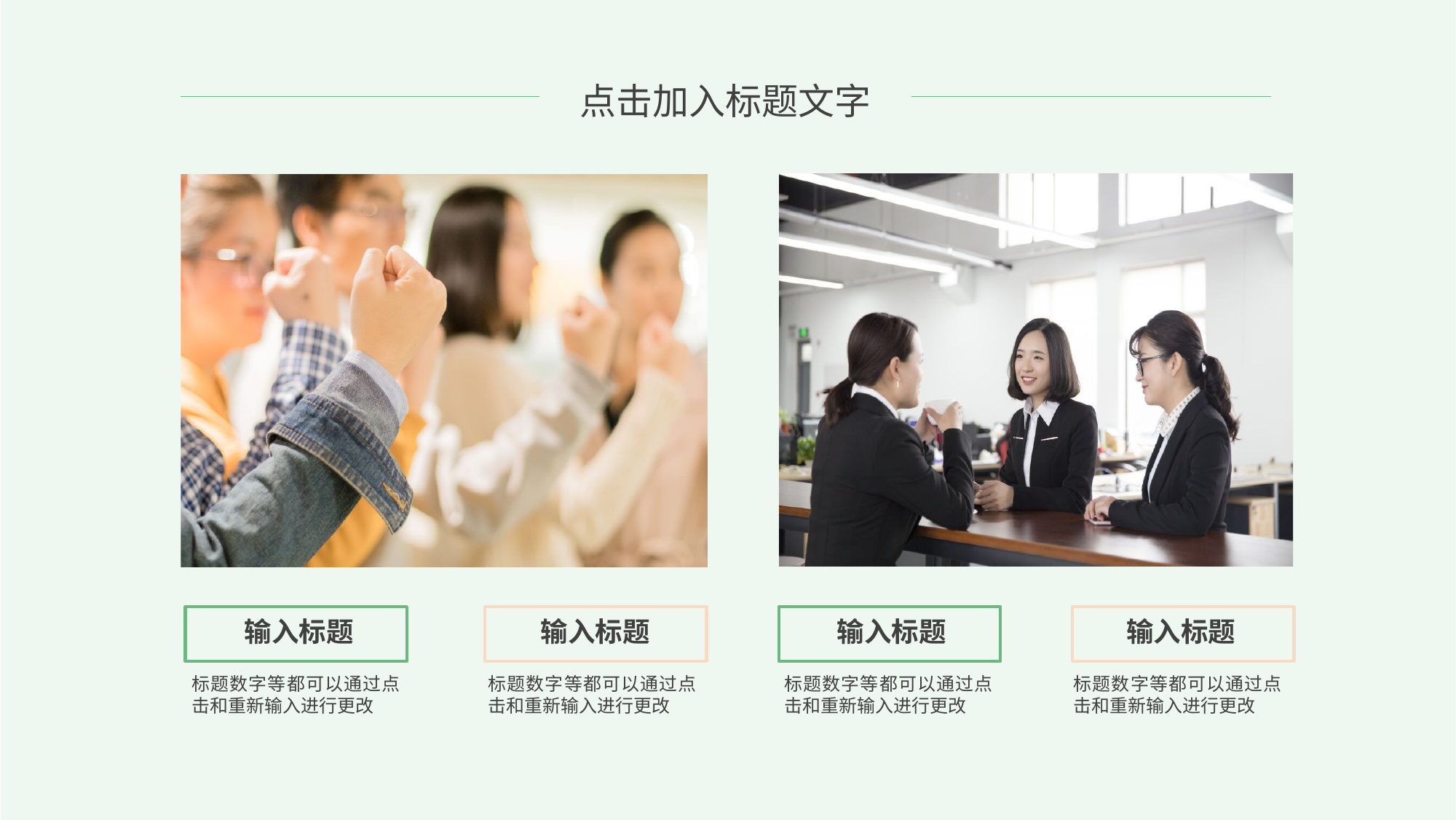

点击加入标题文字

输入标题
输入标题
输入标题
输入标题
标题数字等都可以通过点击和重新输入进行更改
标题数字等都可以通过点击和重新输入进行更改
标题数字等都可以通过点击和重新输入进行更改
标题数字等都可以通过点击和重新输入进行更改